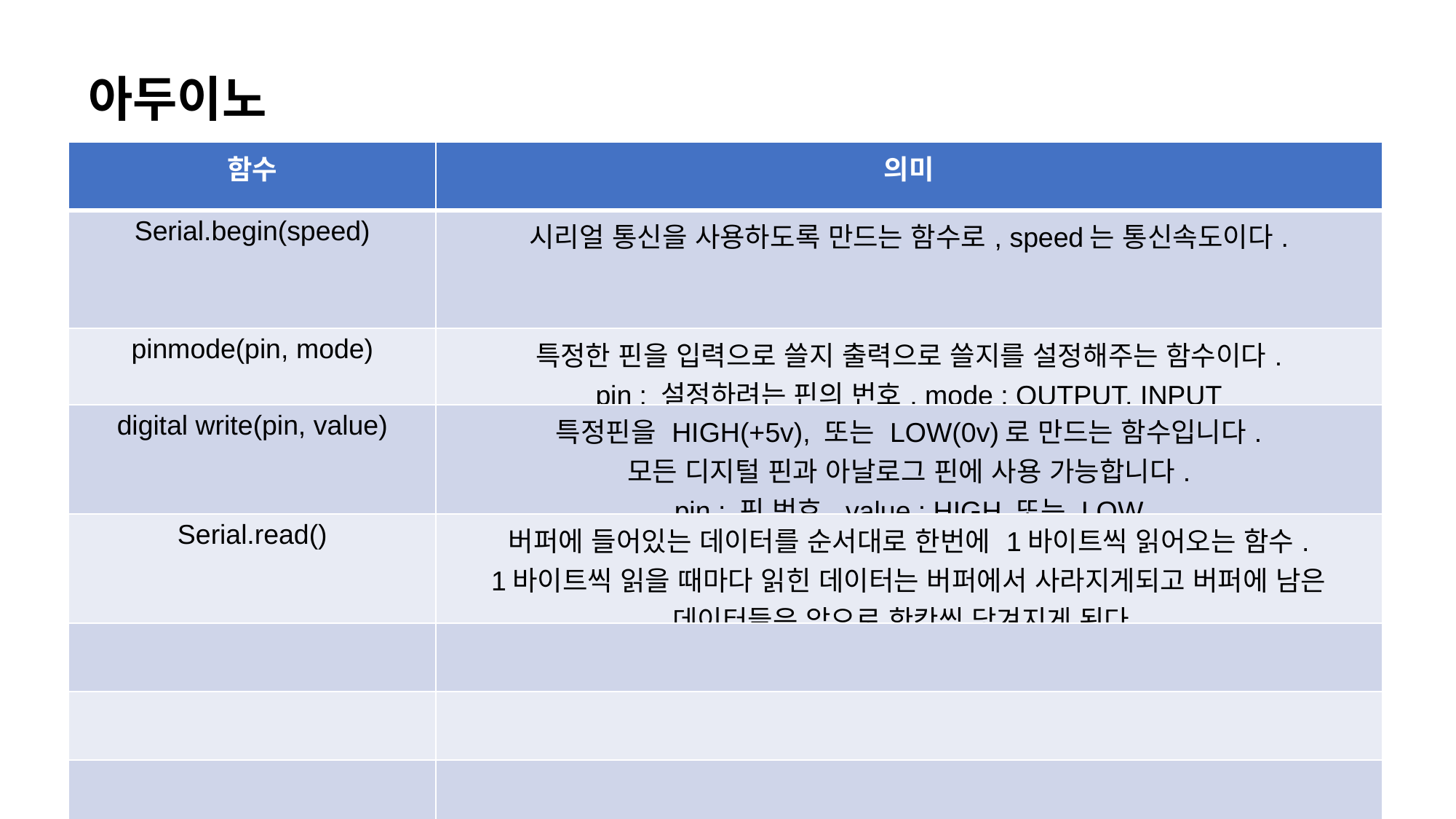

아두이노
| 함수 | 의미 |
| --- | --- |
| Serial.begin(speed) | 시리얼 통신을 사용하도록 만드는 함수로, speed는 통신속도이다. |
| pinmode(pin, mode) | 특정한 핀을 입력으로 쓸지 출력으로 쓸지를 설정해주는 함수이다. pin : 설정하려는 핀의 번호, mode : OUTPUT, INPUT |
| digital write(pin, value) | 특정핀을 HIGH(+5v), 또는 LOW(0v)로 만드는 함수입니다. 모든 디지털 핀과 아날로그 핀에 사용 가능합니다. pin : 핀 번호, value : HIGH 또는 LOW |
| Serial.read() | 버퍼에 들어있는 데이터를 순서대로 한번에 1바이트씩 읽어오는 함수. 1바이트씩 읽을 때마다 읽힌 데이터는 버퍼에서 사라지게되고 버퍼에 남은 데이터들은 앞으로 한칸씩 당겨지게 된다. |
|  |  |
|  |  |
|  |  |